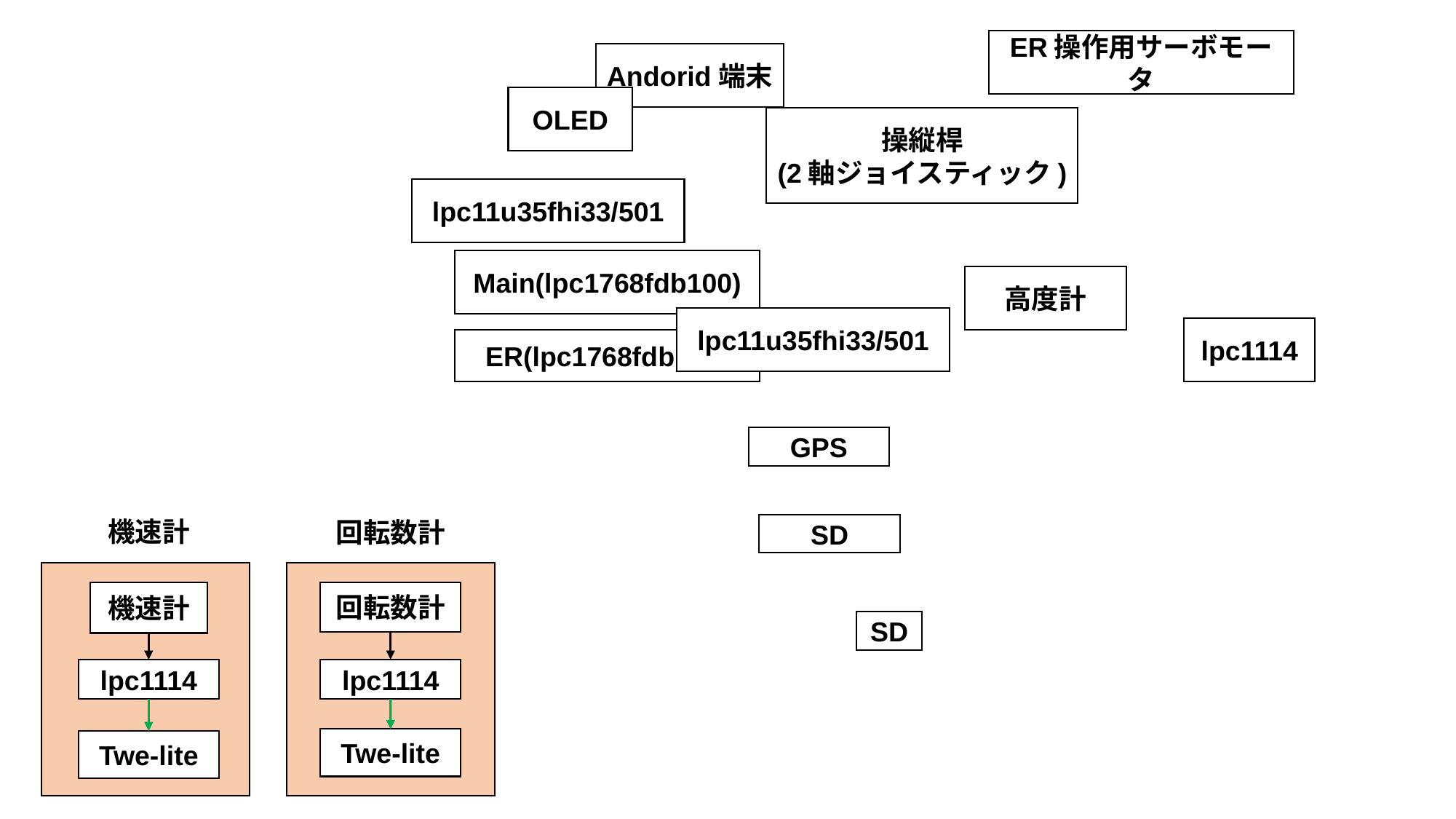

ER操作用サーボモータ
Andorid端末
OLED
#
操縦桿
(2軸ジョイスティック)
lpc11u35fhi33/501
Main(lpc1768fdb100)
高度計
lpc11u35fhi33/501
lpc1114
ER(lpc1768fdb100)

GPS
機速計
回転数計
SD

回転数計
機速計
SD
lpc1114
lpc1114
Twe-lite
Twe-lite